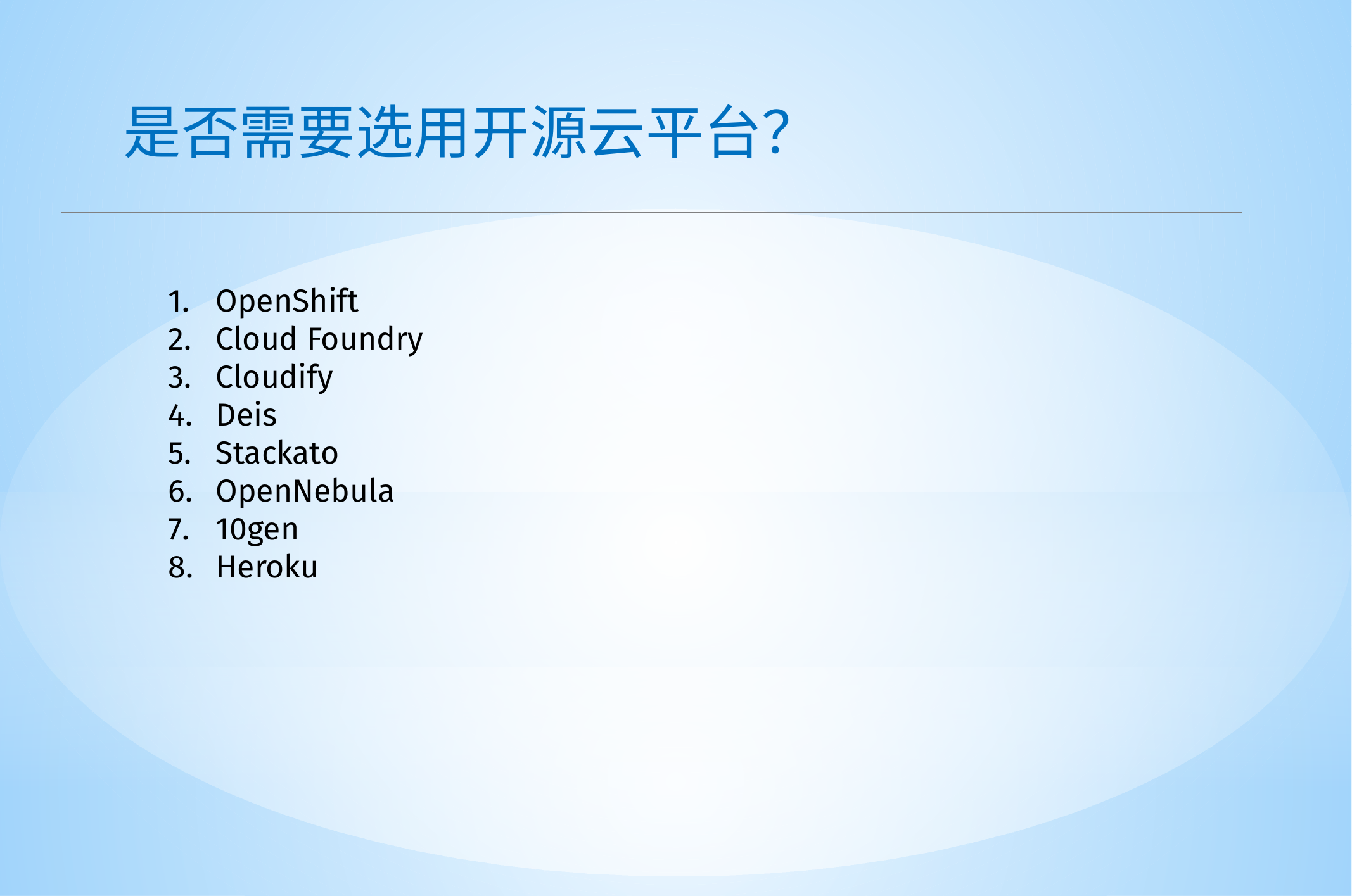

是否需要选用开源云平台？
OpenShift
Cloud Foundry
Cloudify
Deis
Stackato
OpenNebula
10gen
Heroku